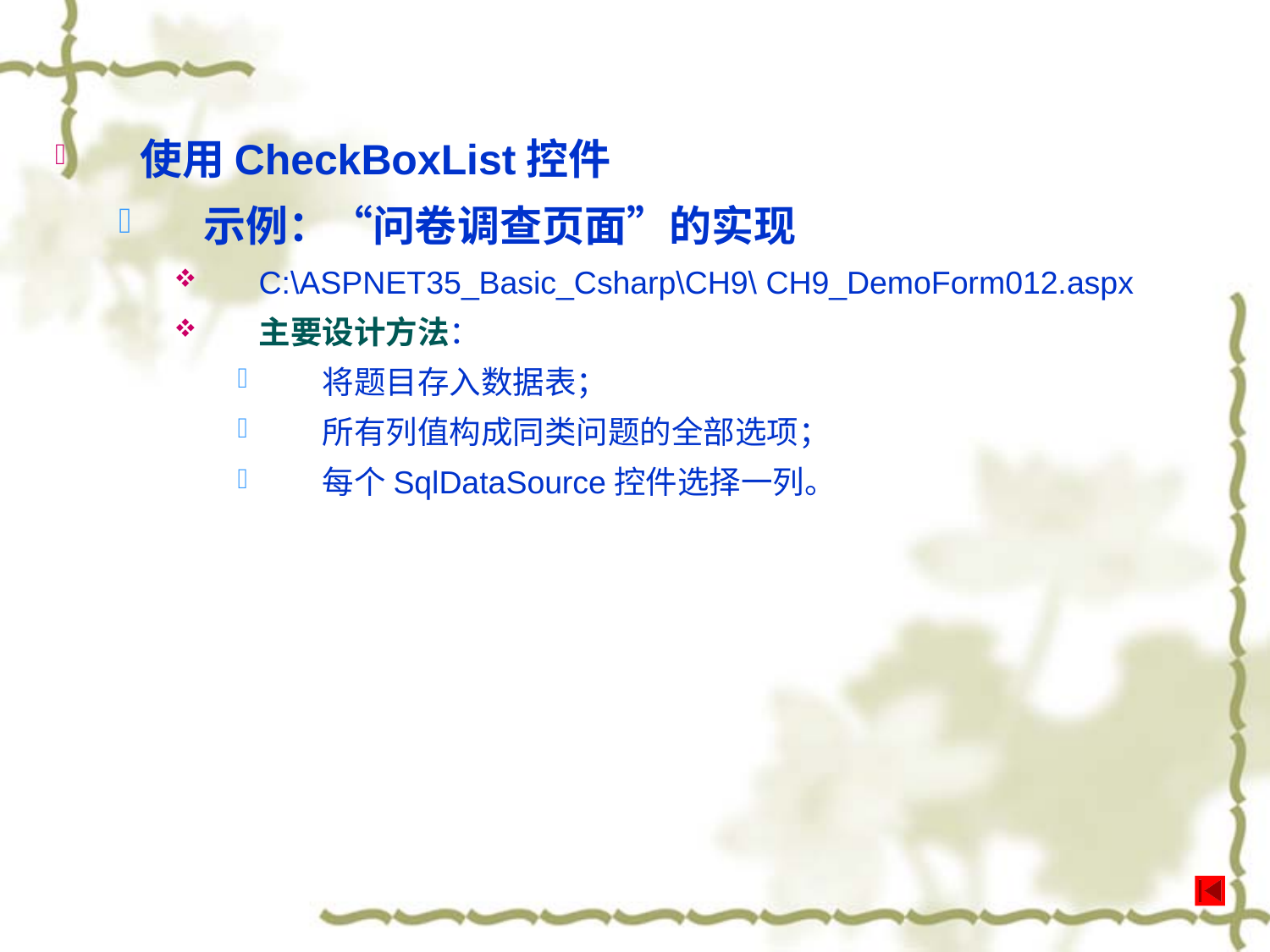

使用CheckBoxList控件
示例：“问卷调查页面”的实现
C:\ASPNET35_Basic_Csharp\CH9\ CH9_DemoForm012.aspx
主要设计方法：
将题目存入数据表；
所有列值构成同类问题的全部选项；
每个SqlDataSource控件选择一列。